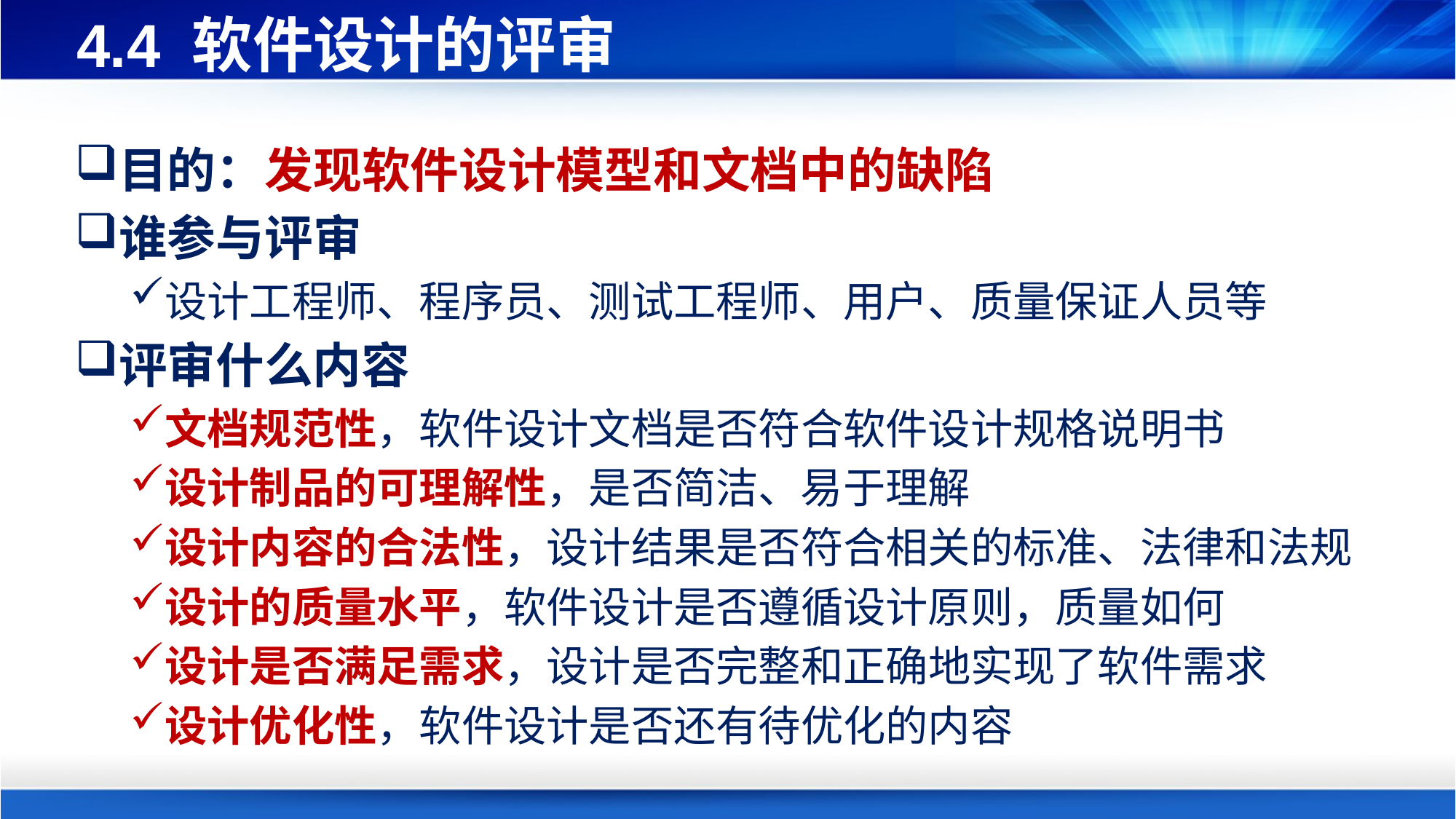

# 4.4 软件设计的评审
目的：发现软件设计模型和文档中的缺陷
谁参与评审
设计工程师、程序员、测试工程师、用户、质量保证人员等
评审什么内容
文档规范性，软件设计文档是否符合软件设计规格说明书
设计制品的可理解性，是否简洁、易于理解
设计内容的合法性，设计结果是否符合相关的标准、法律和法规
设计的质量水平，软件设计是否遵循设计原则，质量如何
设计是否满足需求，设计是否完整和正确地实现了软件需求
设计优化性，软件设计是否还有待优化的内容